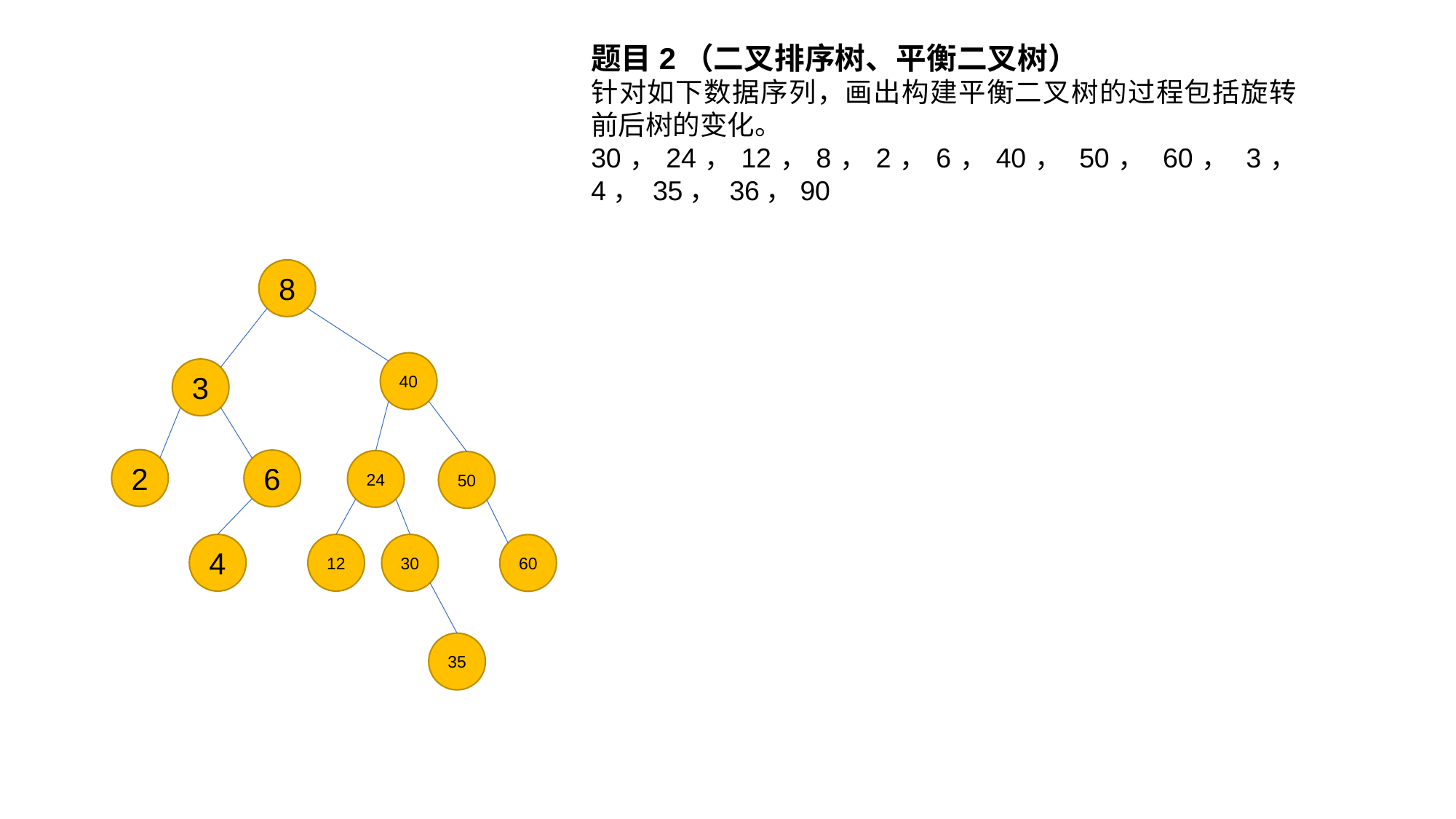

题目2（二叉排序树、平衡二叉树）
针对如下数据序列，画出构建平衡二叉树的过程包括旋转前后树的变化。
30，24，12，8，2，6，40， 50， 60， 3， 4， 35， 36，90
8
40
3
2
6
24
50
4
12
30
60
35